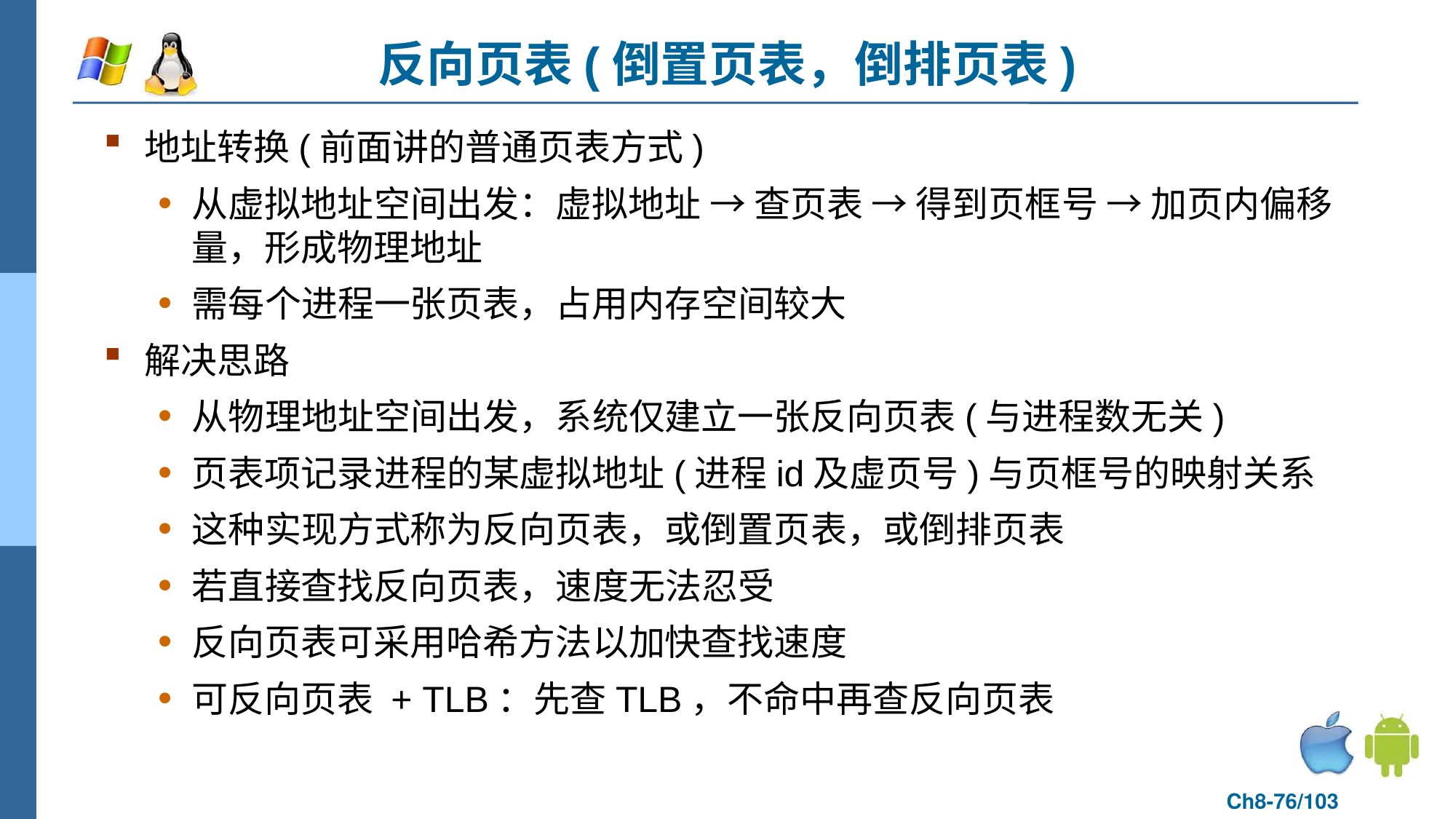

# 反向页表(倒置页表，倒排页表)
地址转换(前面讲的普通页表方式)
从虚拟地址空间出发：虚拟地址 → 查页表 → 得到页框号 → 加页内偏移量，形成物理地址
需每个进程一张页表，占用内存空间较大
解决思路
从物理地址空间出发，系统仅建立一张反向页表(与进程数无关)
页表项记录进程的某虚拟地址(进程id及虚页号)与页框号的映射关系
这种实现方式称为反向页表，或倒置页表，或倒排页表
若直接查找反向页表，速度无法忍受
反向页表可采用哈希方法以加快查找速度
可反向页表 + TLB：先查TLB，不命中再查反向页表